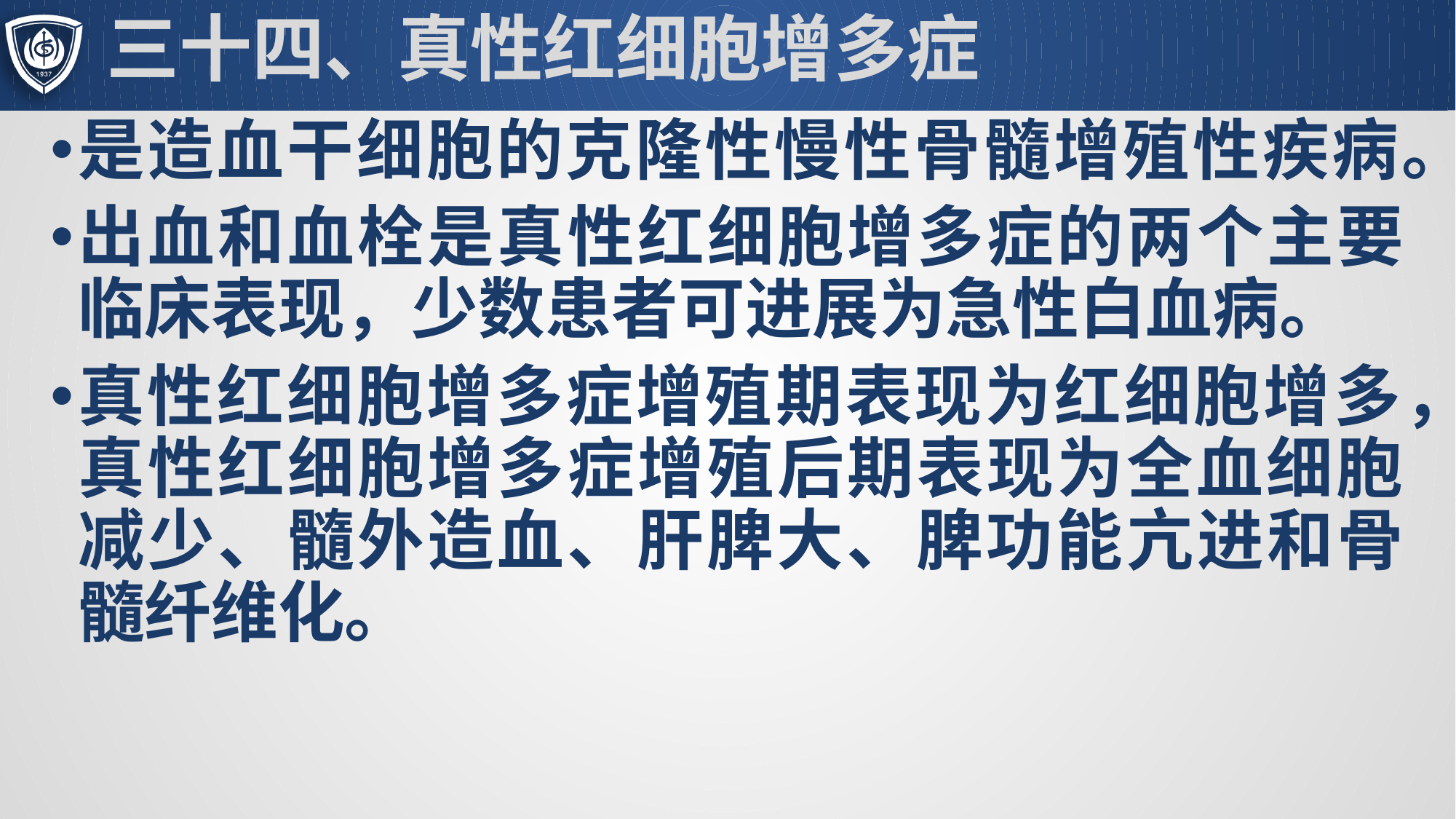

# 三十四、真性红细胞增多症
是造血干细胞的克隆性慢性骨髓增殖性疾病。
出血和血栓是真性红细胞增多症的两个主要临床表现，少数患者可进展为急性白血病。
真性红细胞增多症增殖期表现为红细胞增多，真性红细胞增多症增殖后期表现为全血细胞减少、髓外造血、肝脾大、脾功能亢进和骨髓纤维化。